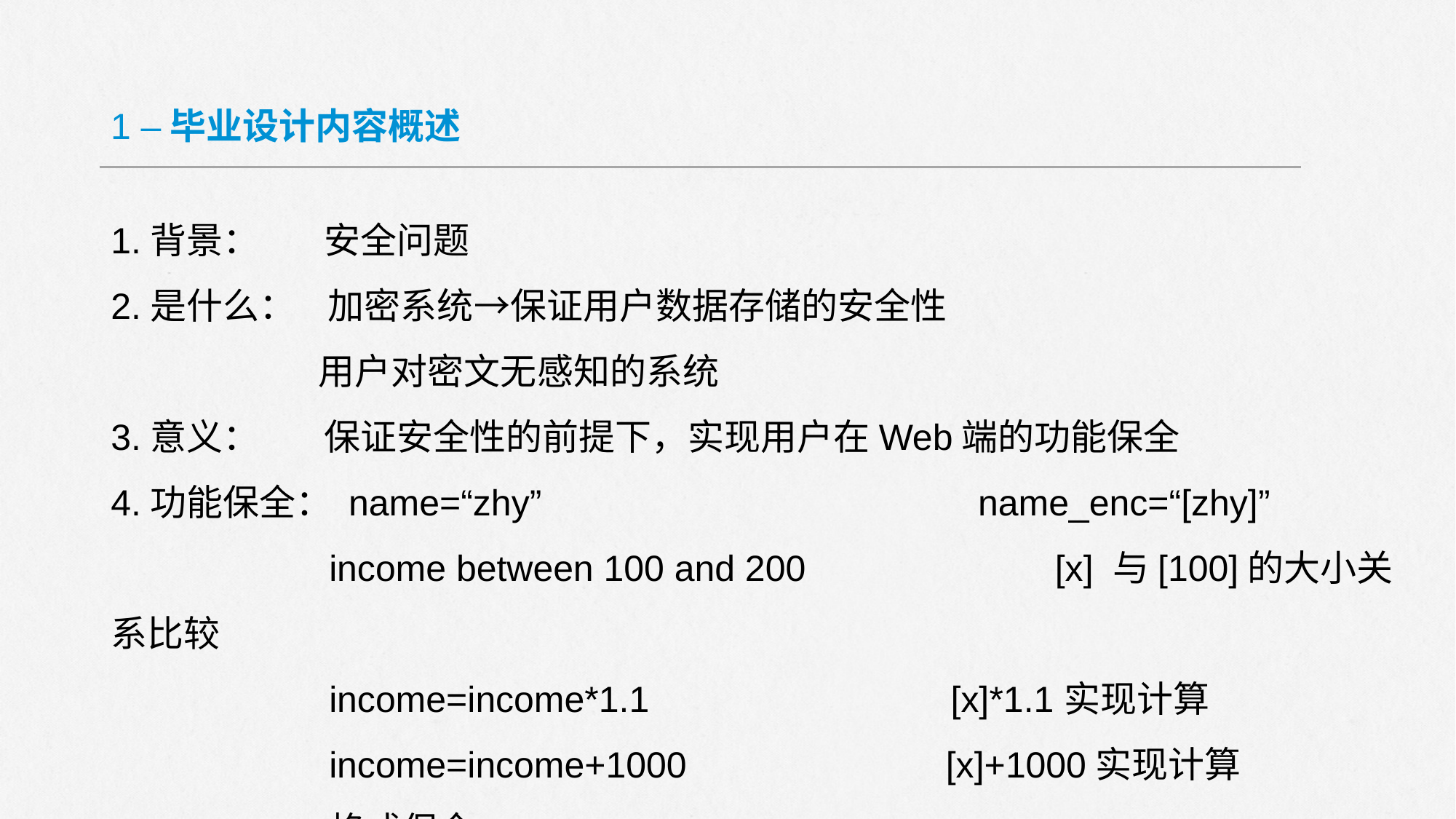

1 –毕业设计内容概述
1.背景：        安全问题
2.是什么：    加密系统→保证用户数据存储的安全性
	           用户对密文无感知的系统
3.意义：        保证安全性的前提下，实现用户在Web端的功能保全
4.功能保全： name=“zhy”                                           name_enc=“[zhy]”
		income between 100 and 200       	       [x] 与[100]的大小关系比较
		income=income*1.1	                             [x]*1.1实现计算
		income=income+1000		       [x]+1000实现计算
		格式保全